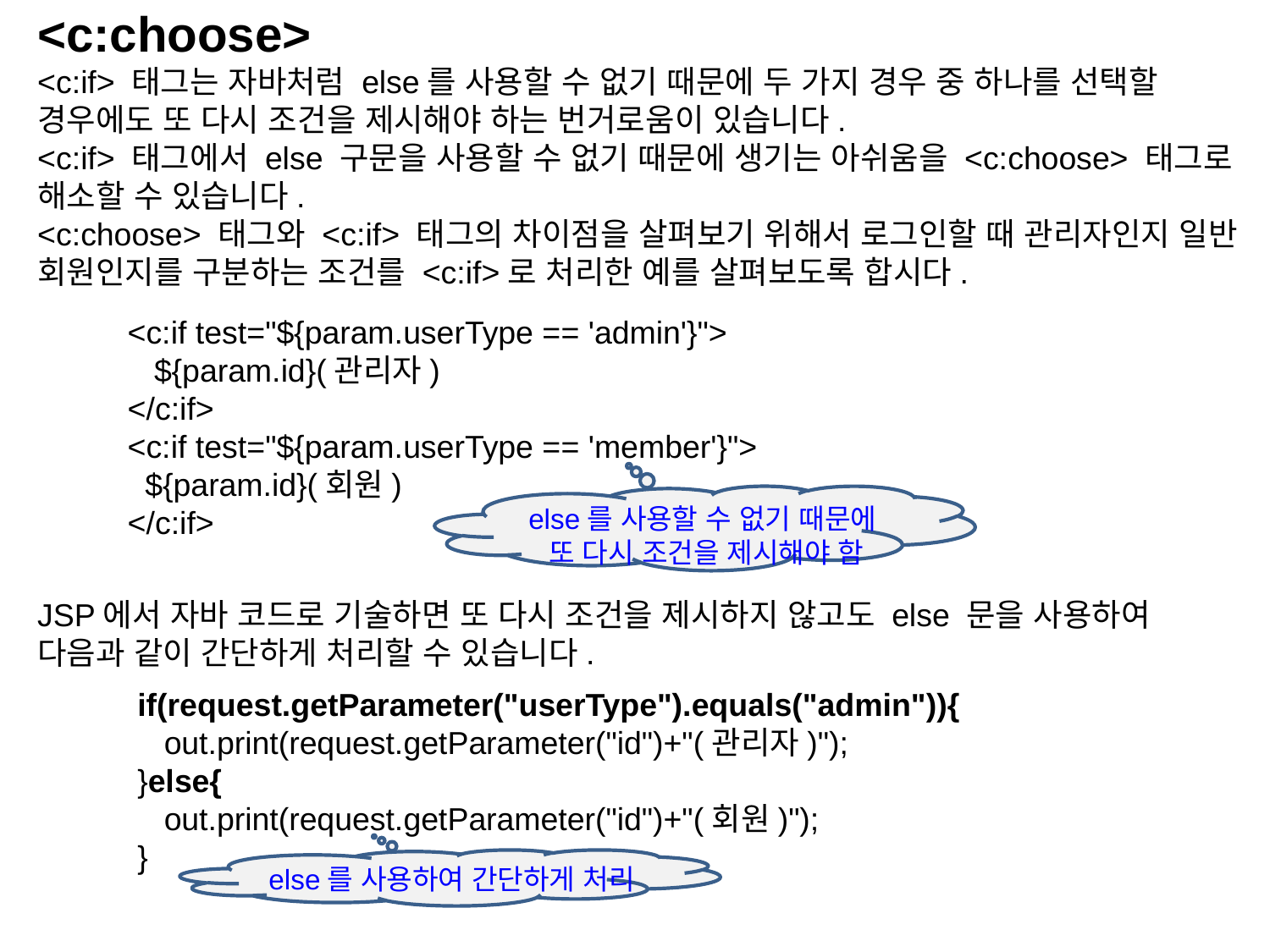

<c:choose>
<c:if> 태그는 자바처럼 else를 사용할 수 없기 때문에 두 가지 경우 중 하나를 선택할 경우에도 또 다시 조건을 제시해야 하는 번거로움이 있습니다.
<c:if> 태그에서 else 구문을 사용할 수 없기 때문에 생기는 아쉬움을 <c:choose> 태그로 해소할 수 있습니다.
<c:choose> 태그와 <c:if> 태그의 차이점을 살펴보기 위해서 로그인할 때 관리자인지 일반 회원인지를 구분하는 조건를 <c:if>로 처리한 예를 살펴보도록 합시다.

JSP에서 자바 코드로 기술하면 또 다시 조건을 제시하지 않고도 else 문을 사용하여 다음과 같이 간단하게 처리할 수 있습니다.

<c:if test="${param.userType == 'admin'}">
   ${param.id}(관리자)
</c:if>
<c:if test="${param.userType == 'member'}">
  ${param.id}(회원)
</c:if>

else를 사용할 수 없기 때문에
또 다시 조건을 제시해야 함

if(request.getParameter("userType").equals("admin")){
   out.print(request.getParameter("id")+"(관리자)");
}else{
   out.print(request.getParameter("id")+"(회원)");
}

else를 사용하여 간단하게 처리